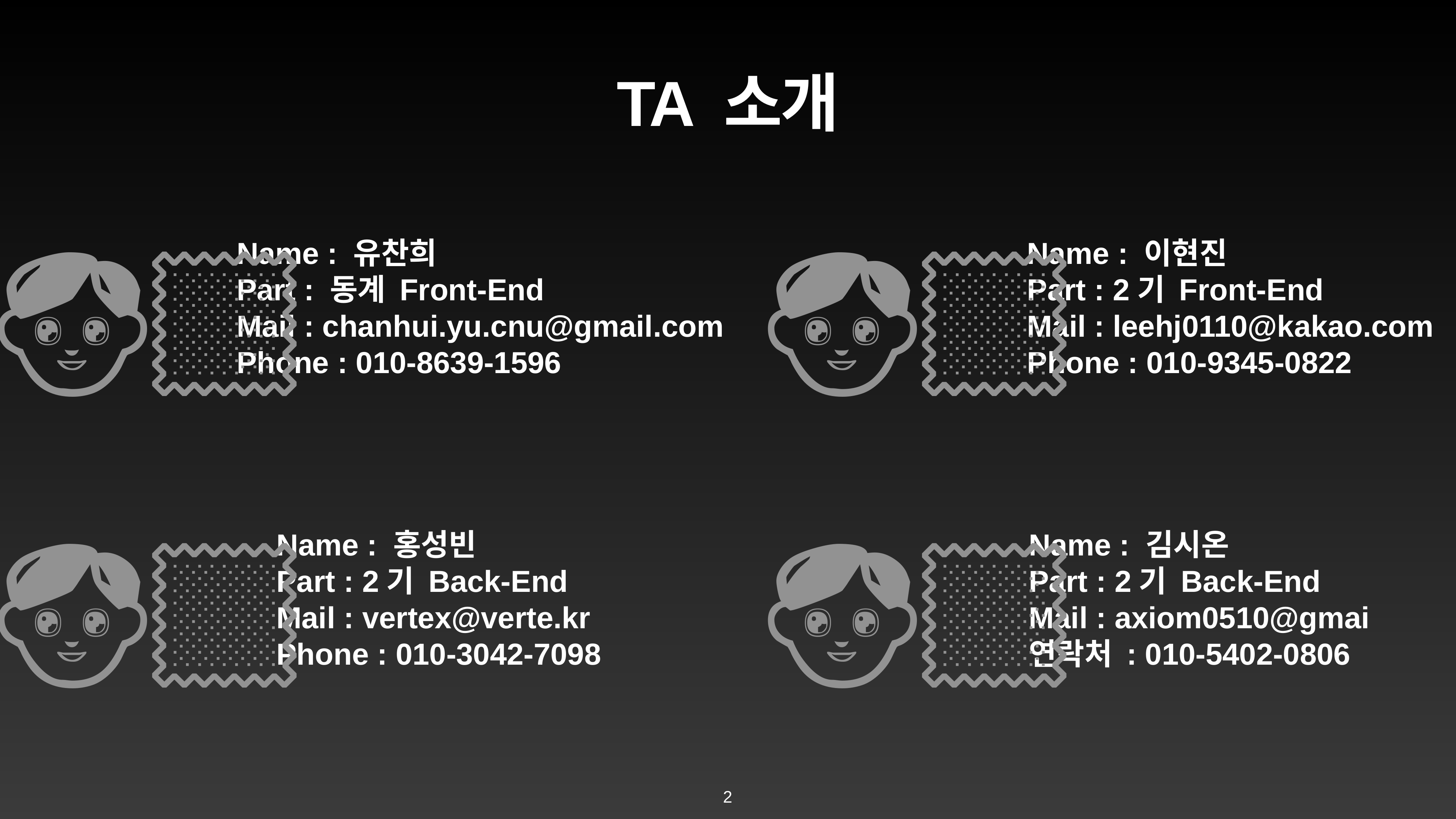

# TA 소개
👦🏻
👦🏻
Name : 이현진
Part : 2기 Front-End
Mail : leehj0110@kakao.com
Phone : 010-9345-0822
Name : 유찬희
Part : 동계 Front-End
Mail : chanhui.yu.cnu@gmail.com
Phone : 010-8639-1596
👦🏻
👦🏻
Name : 홍성빈
Part : 2기 Back-End
Mail : vertex@verte.kr
Phone : 010-3042-7098
Name : 김시온
Part : 2기 Back-End
Mail : axiom0510@gmai
연락처 : 010-5402-0806
2